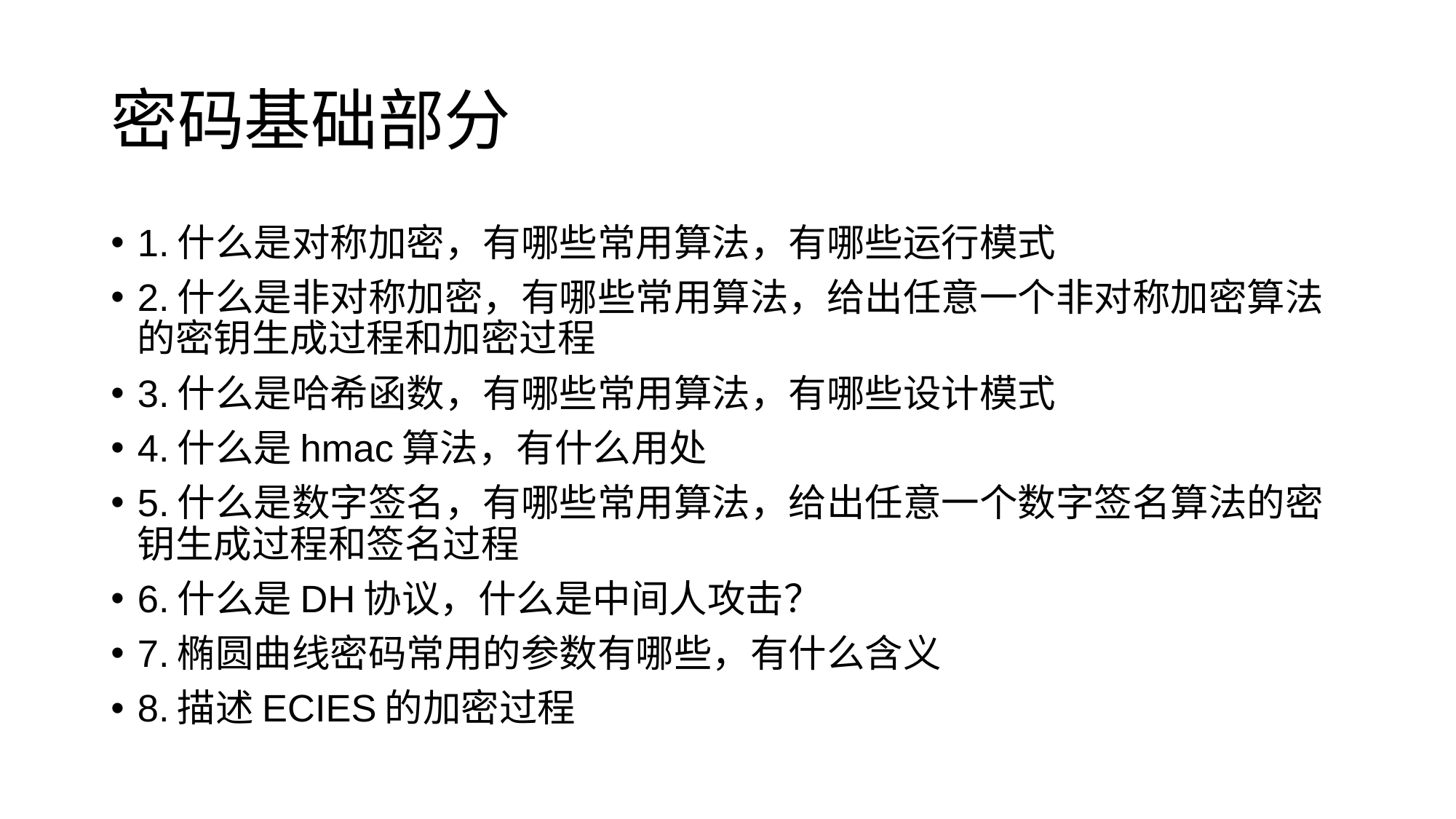

# 密码基础部分
1.什么是对称加密，有哪些常用算法，有哪些运行模式
2.什么是非对称加密，有哪些常用算法，给出任意一个非对称加密算法的密钥生成过程和加密过程
3.什么是哈希函数，有哪些常用算法，有哪些设计模式
4.什么是hmac算法，有什么用处
5.什么是数字签名，有哪些常用算法，给出任意一个数字签名算法的密钥生成过程和签名过程
6.什么是DH协议，什么是中间人攻击？
7.椭圆曲线密码常用的参数有哪些，有什么含义
8.描述ECIES的加密过程